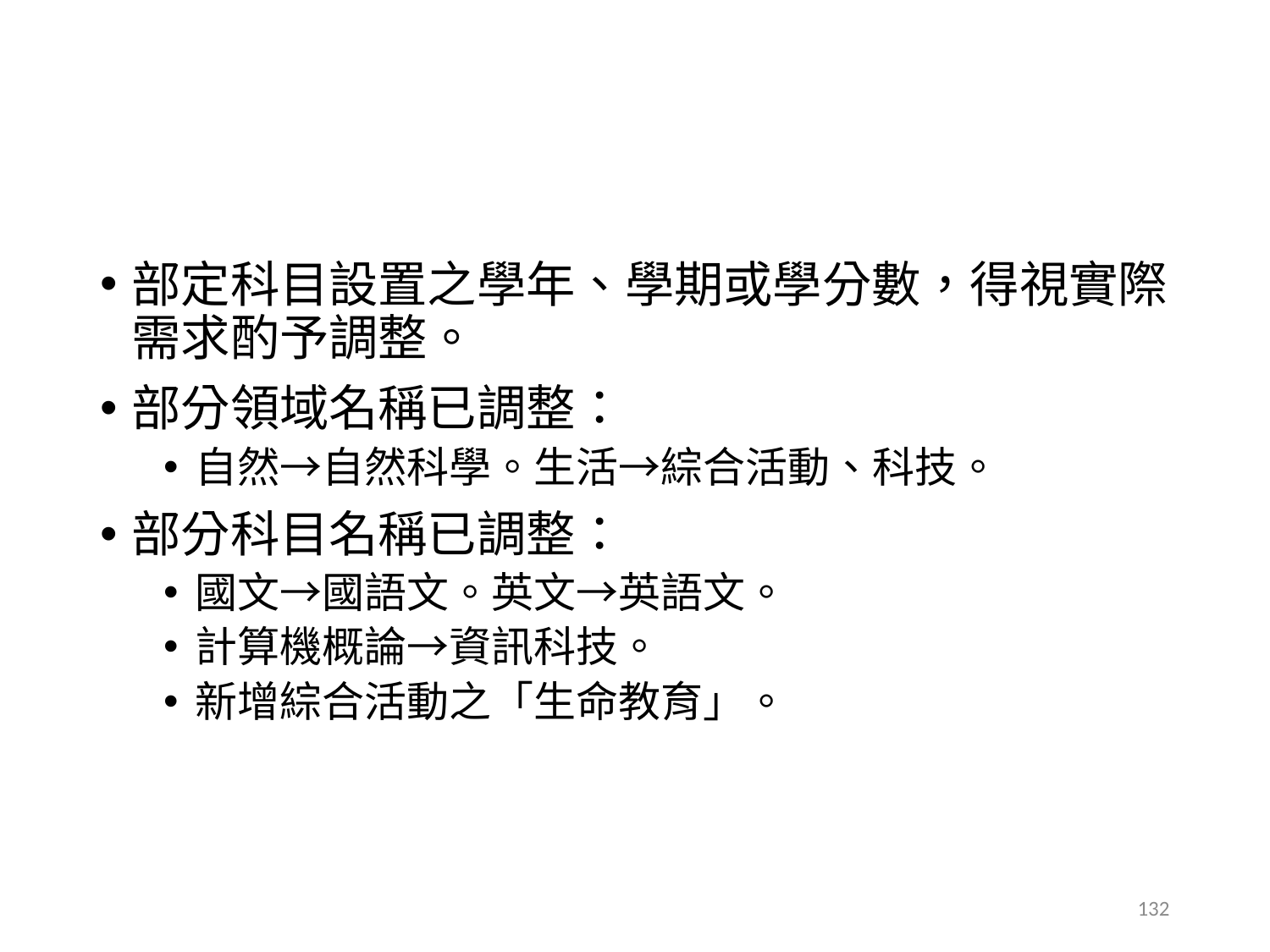

#
部定科目設置之學年、學期或學分數，得視實際需求酌予調整。
部分領域名稱已調整：
自然→自然科學。生活→綜合活動、科技。
部分科目名稱已調整：
國文→國語文。英文→英語文。
計算機概論→資訊科技。
新增綜合活動之「生命教育」。

132